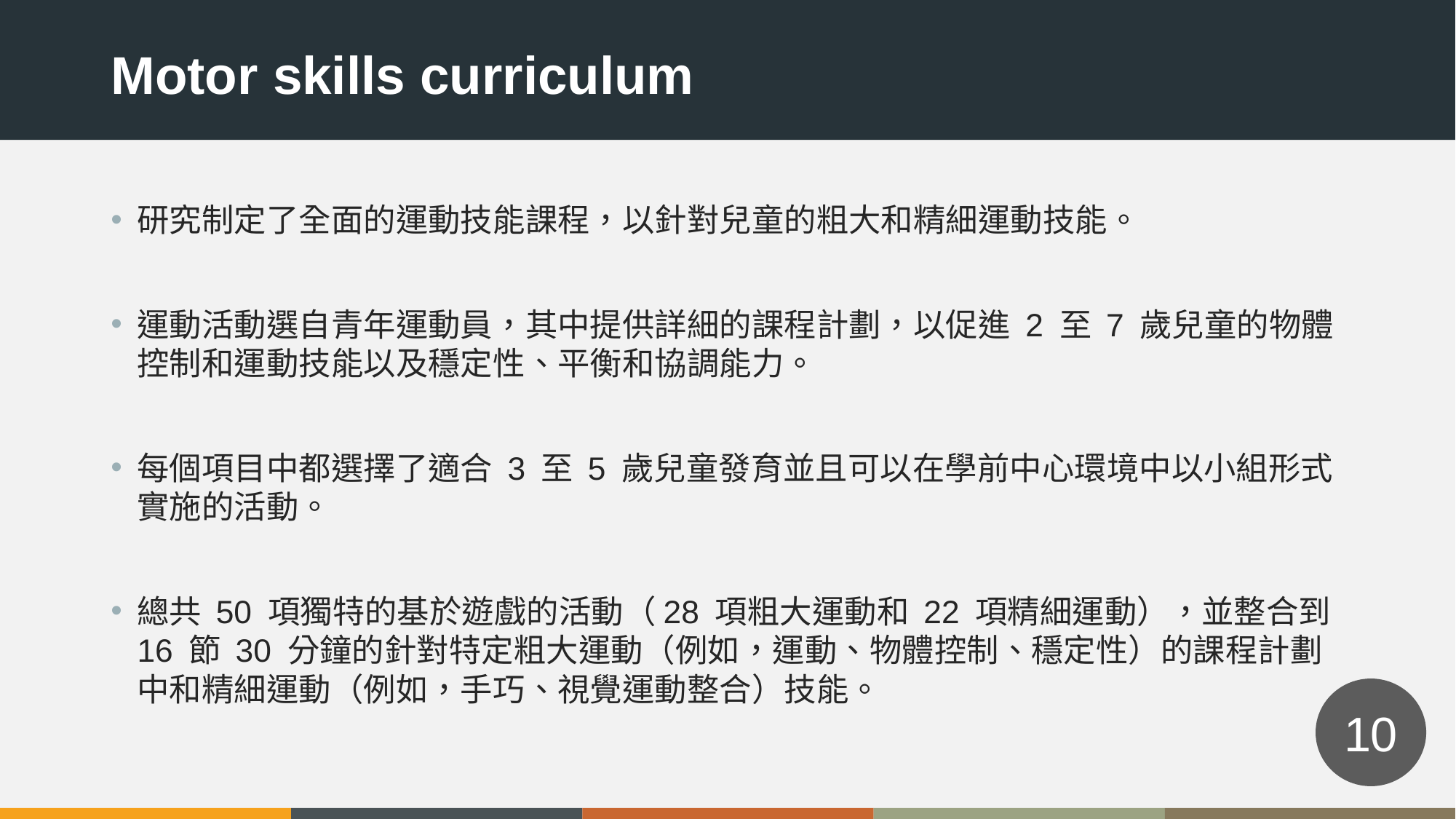

Motor skills curriculum
研究制定了全面的運動技能課程，以針對兒童的粗大和精細運動技能。

運動活動選自青年運動員，其中提供詳細的課程計劃，以促進 2 至 7 歲兒童的物體控制和運動技能以及穩定性、平衡和協調能力。

每個項目中都選擇了適合 3 至 5 歲兒童發育並且可以在學前中心環境中以小組形式實施的活動。

總共 50 項獨特的基於遊戲的活動（28 項粗大運動和 22 項精細運動），並整合到 16 節 30 分鐘的針對特定粗大運動（例如，運動、物體控制、穩定性）的課程計劃中和精細運動（例如，手巧、視覺運動整合）技能。
10